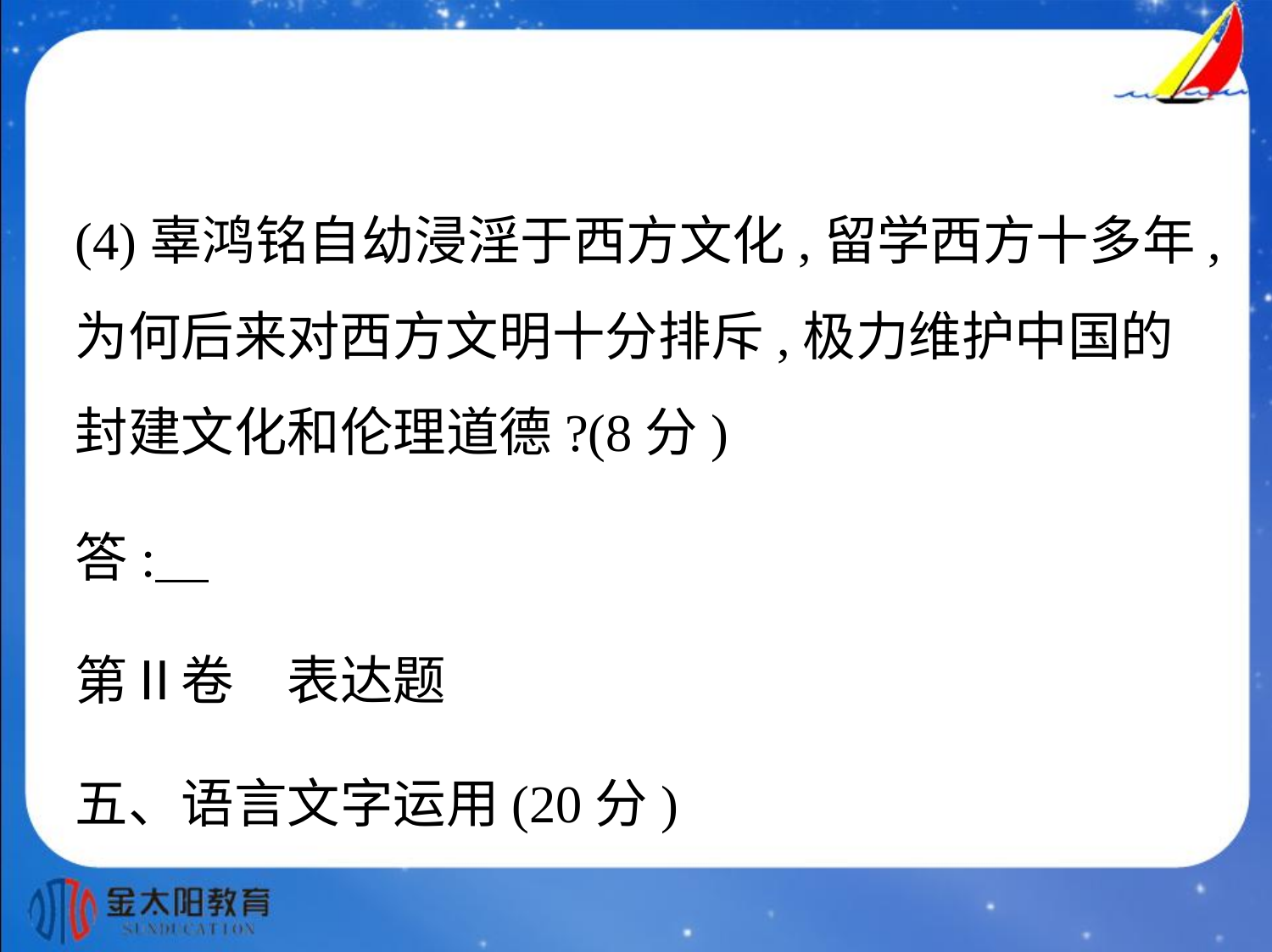

(4)辜鸿铭自幼浸淫于西方文化,留学西方十多年,
为何后来对西方文明十分排斥,极力维护中国的
封建文化和伦理道德?(8分)
答:
第Ⅱ卷　表达题
五、语言文字运用(20分)